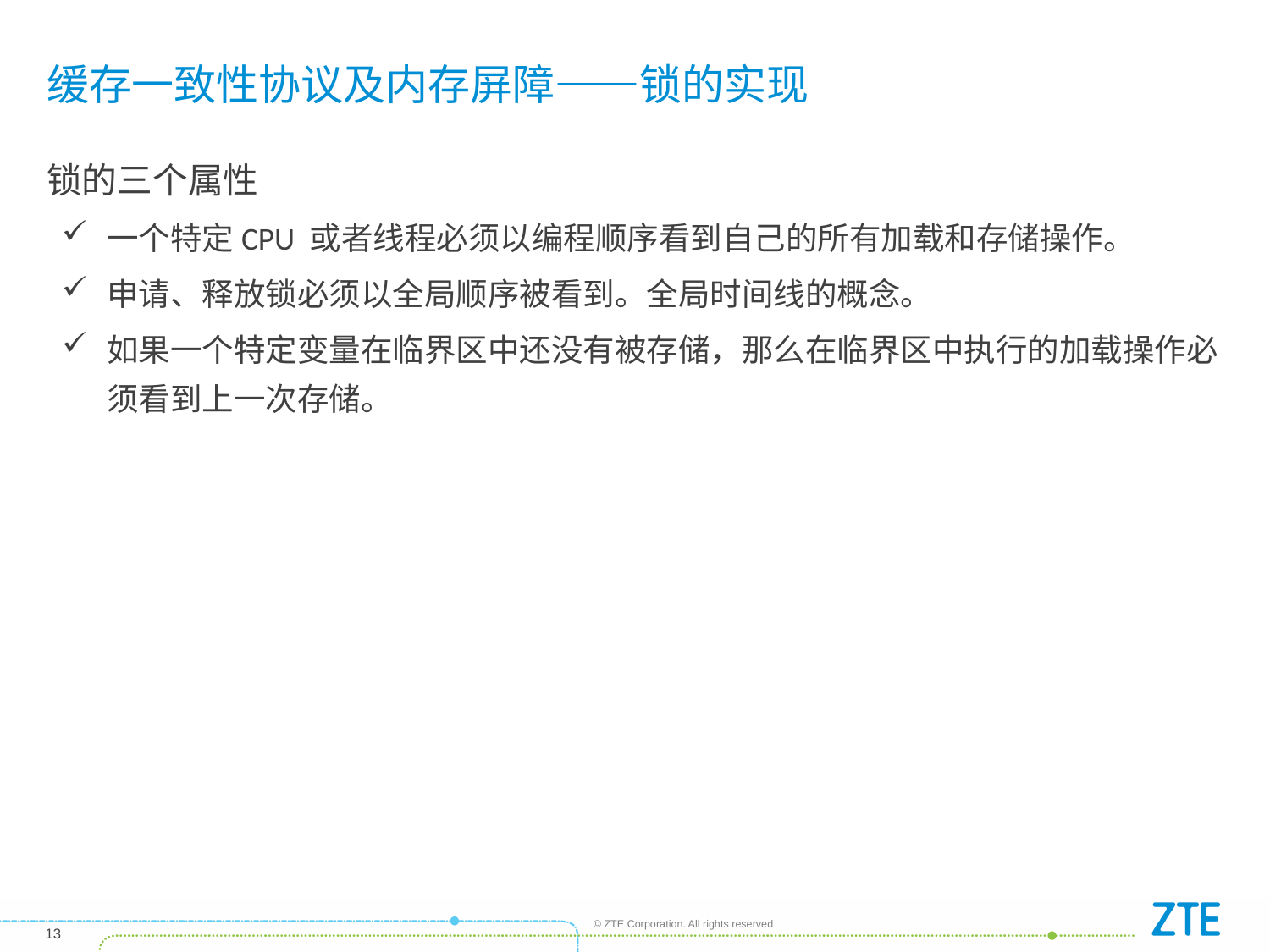

# 缓存一致性协议及内存屏障——锁的实现
锁的三个属性
一个特定CPU 或者线程必须以编程顺序看到自己的所有加载和存储操作。
申请、释放锁必须以全局顺序被看到。全局时间线的概念。
如果一个特定变量在临界区中还没有被存储，那么在临界区中执行的加载操作必须看到上一次存储。